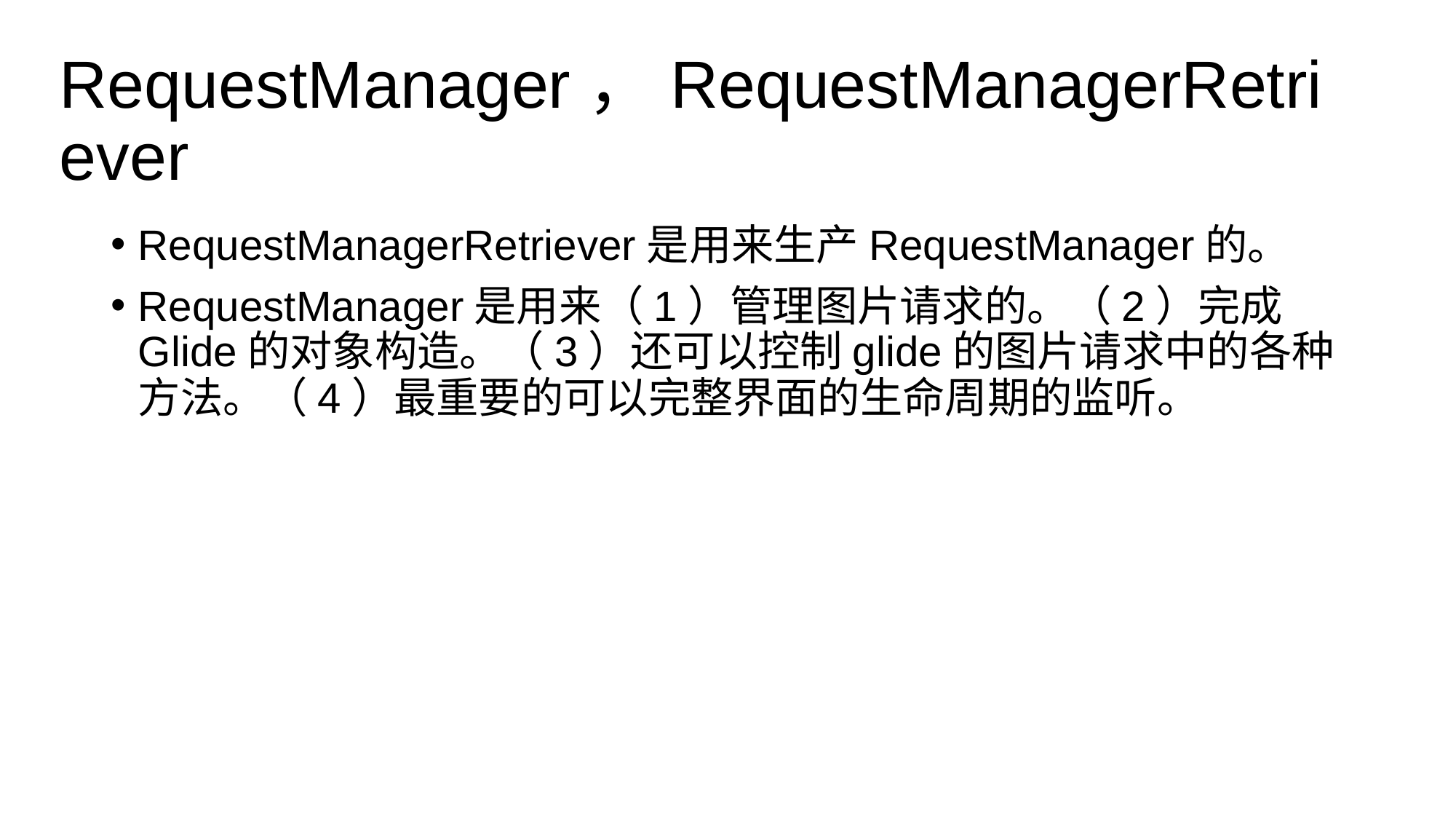

# RequestManager，RequestManagerRetriever
RequestManagerRetriever是用来生产RequestManager的。
RequestManager是用来（1）管理图片请求的。（2）完成Glide的对象构造。（3）还可以控制glide的图片请求中的各种方法。（4）最重要的可以完整界面的生命周期的监听。